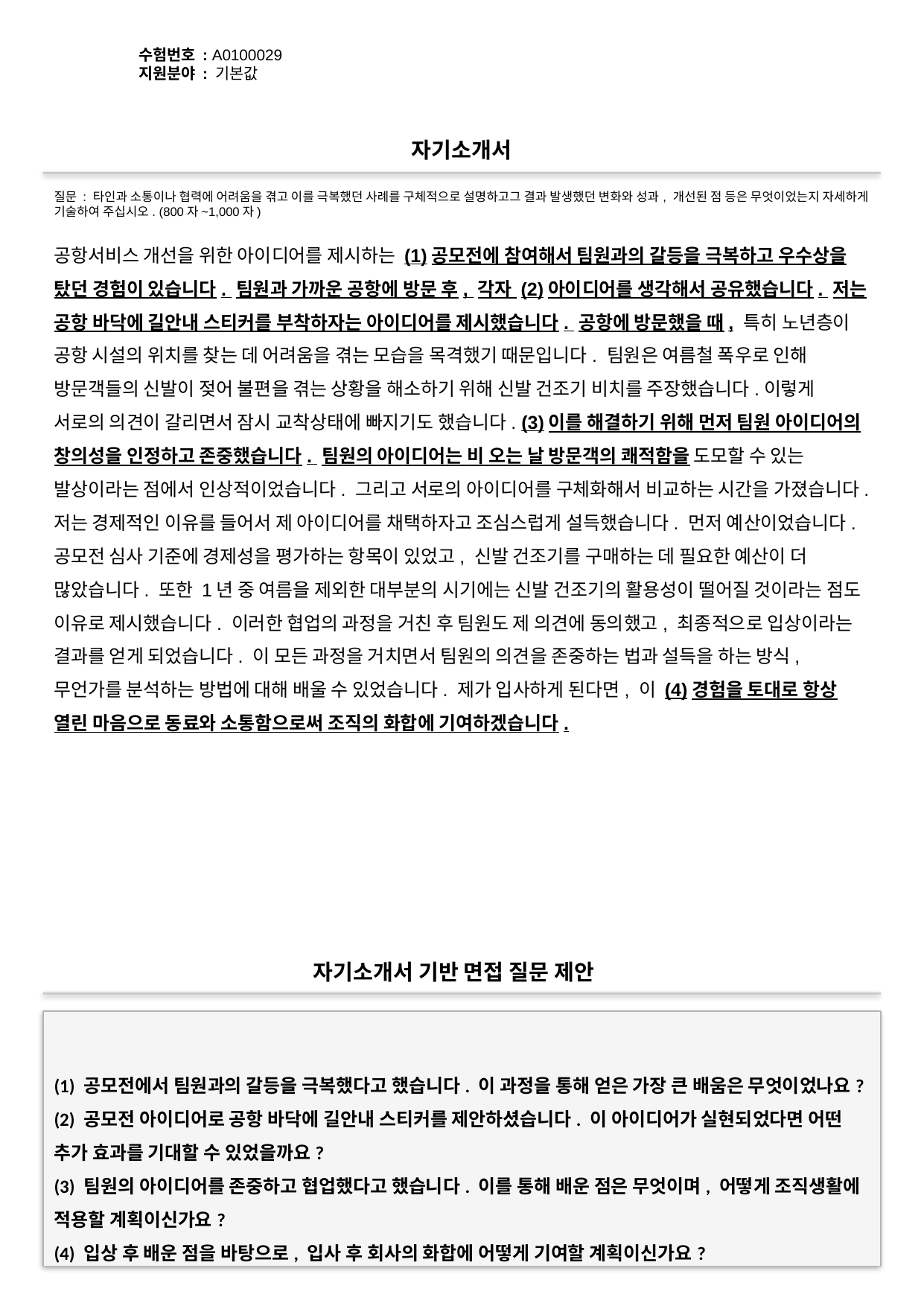

수험번호 : A0100029
지원분야 : 기본값
#

자기소개서

질문 : 타인과 소통이나 협력에 어려움을 겪고 이를 극복했던 사례를 구체적으로 설명하고그 결과 발생했던 변화와 성과, 개선된 점 등은 무엇이었는지 자세하게 기술하여 주십시오. (800자~1,000자)

공항서비스 개선을 위한 아이디어를 제시하는 (1)공모전에 참여해서 팀원과의 갈등을 극복하고 우수상을 탔던 경험이 있습니다. 팀원과 가까운 공항에 방문 후, 각자 (2)아이디어를 생각해서 공유했습니다. 저는 공항 바닥에 길안내 스티커를 부착하자는 아이디어를 제시했습니다. 공항에 방문했을 때, 특히 노년층이 공항 시설의 위치를 찾는 데 어려움을 겪는 모습을 목격했기 때문입니다. 팀원은 여름철 폭우로 인해 방문객들의 신발이 젖어 불편을 겪는 상황을 해소하기 위해 신발 건조기 비치를 주장했습니다.이렇게 서로의 의견이 갈리면서 잠시 교착상태에 빠지기도 했습니다. (3)이를 해결하기 위해 먼저 팀원 아이디어의 창의성을 인정하고 존중했습니다. 팀원의 아이디어는 비 오는 날 방문객의 쾌적함을 도모할 수 있는 발상이라는 점에서 인상적이었습니다. 그리고 서로의 아이디어를 구체화해서 비교하는 시간을 가졌습니다. 저는 경제적인 이유를 들어서 제 아이디어를 채택하자고 조심스럽게 설득했습니다. 먼저 예산이었습니다. 공모전 심사 기준에 경제성을 평가하는 항목이 있었고, 신발 건조기를 구매하는 데 필요한 예산이 더 많았습니다. 또한 1년 중 여름을 제외한 대부분의 시기에는 신발 건조기의 활용성이 떨어질 것이라는 점도 이유로 제시했습니다. 이러한 협업의 과정을 거친 후 팀원도 제 의견에 동의했고, 최종적으로 입상이라는 결과를 얻게 되었습니다. 이 모든 과정을 거치면서 팀원의 의견을 존중하는 법과 설득을 하는 방식, 무언가를 분석하는 방법에 대해 배울 수 있었습니다. 제가 입사하게 된다면, 이 (4)경험을 토대로 항상 열린 마음으로 동료와 소통함으로써 조직의 화합에 기여하겠습니다.

자기소개서 기반 면접 질문 제안

(1) 공모전에서 팀원과의 갈등을 극복했다고 했습니다. 이 과정을 통해 얻은 가장 큰 배움은 무엇이었나요?
(2) 공모전 아이디어로 공항 바닥에 길안내 스티커를 제안하셨습니다. 이 아이디어가 실현되었다면 어떤 추가 효과를 기대할 수 있었을까요?
(3) 팀원의 아이디어를 존중하고 협업했다고 했습니다. 이를 통해 배운 점은 무엇이며, 어떻게 조직생활에 적용할 계획이신가요?
(4) 입상 후 배운 점을 바탕으로, 입사 후 회사의 화합에 어떻게 기여할 계획이신가요?